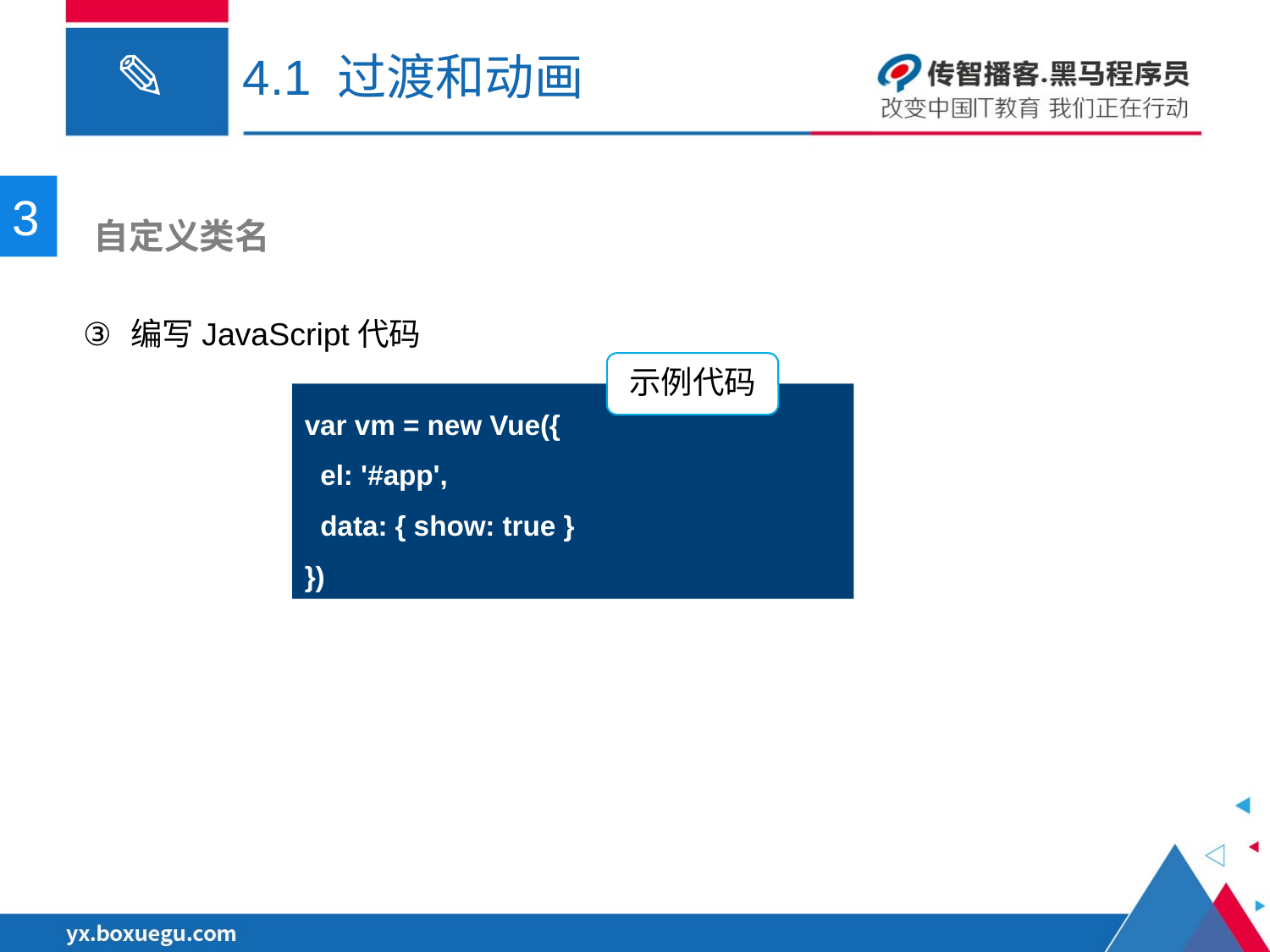

# 4.1 过渡和动画

3
  自定义类名
编写JavaScript代码
示例代码
var vm = new Vue({
  el: '#app',
  data: { show: true }
})